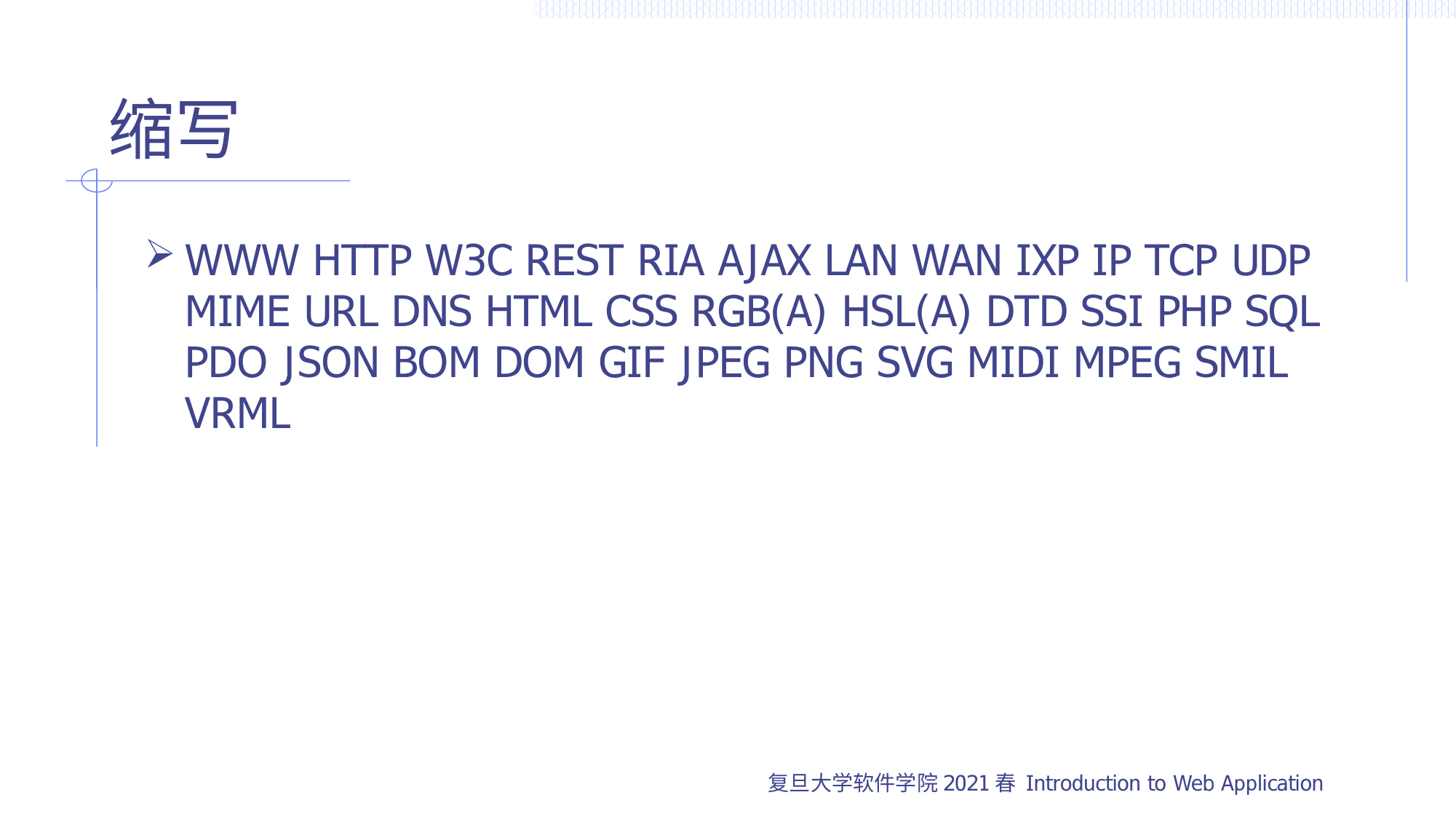

# 缩写
WWW HTTP W3C REST RIA AJAX LAN WAN IXP IP TCP UDP MIME URL DNS HTML CSS RGB(A) HSL(A) DTD SSI PHP SQL PDO JSON BOM DOM GIF JPEG PNG SVG MIDI MPEG SMIL VRML